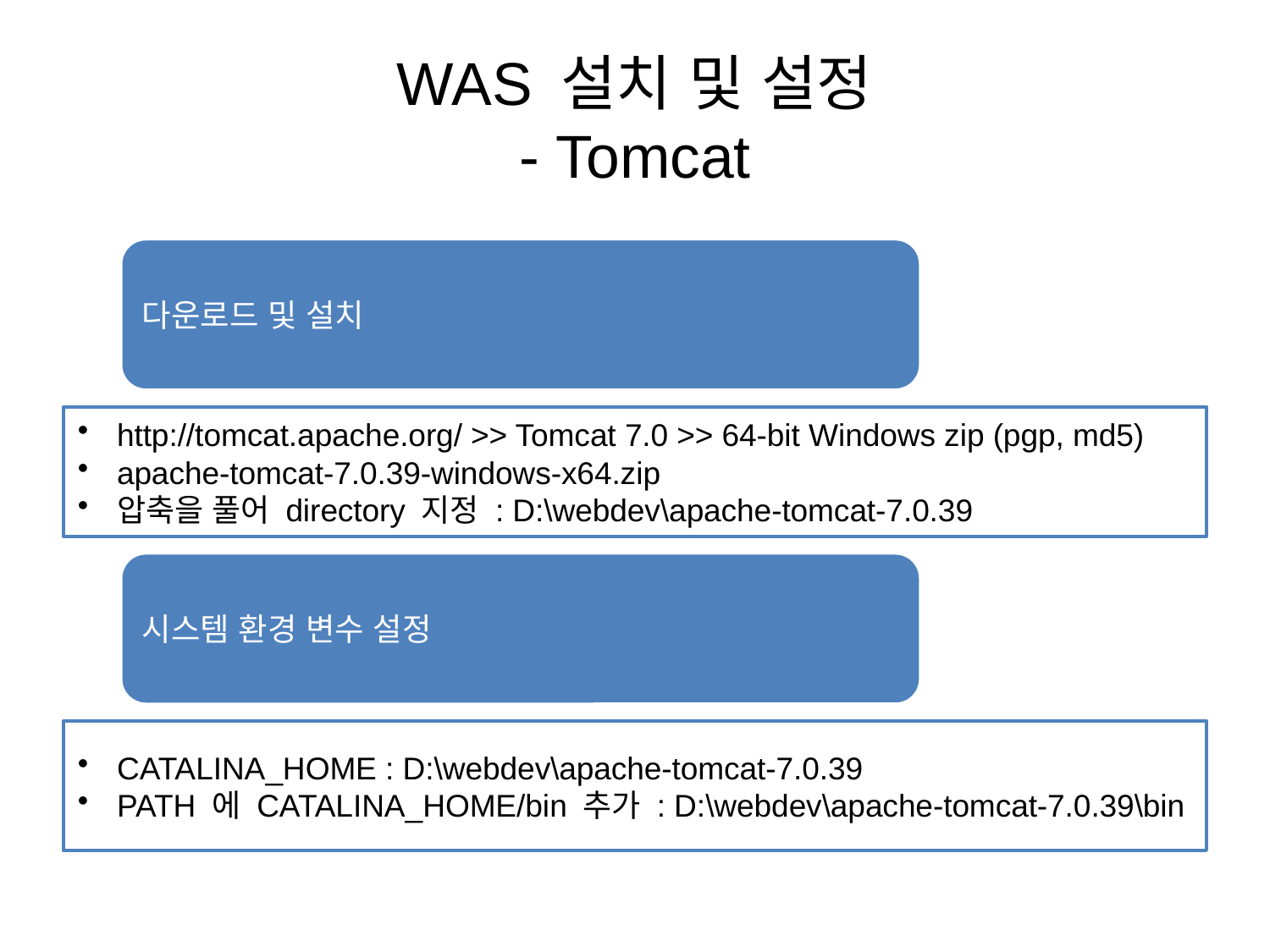

# WAS 설치 및 설정 - Tomcat
다운로드 및 설치
시스템 환경 변수 설정
http://tomcat.apache.org/ >> Tomcat 7.0 >> 64-bit Windows zip (pgp, md5)
apache-tomcat-7.0.39-windows-x64.zip
압축을 풀어 directory 지정 : D:\webdev\apache-tomcat-7.0.39
CATALINA_HOME : D:\webdev\apache-tomcat-7.0.39
PATH 에 CATALINA_HOME/bin 추가 : D:\webdev\apache-tomcat-7.0.39\bin